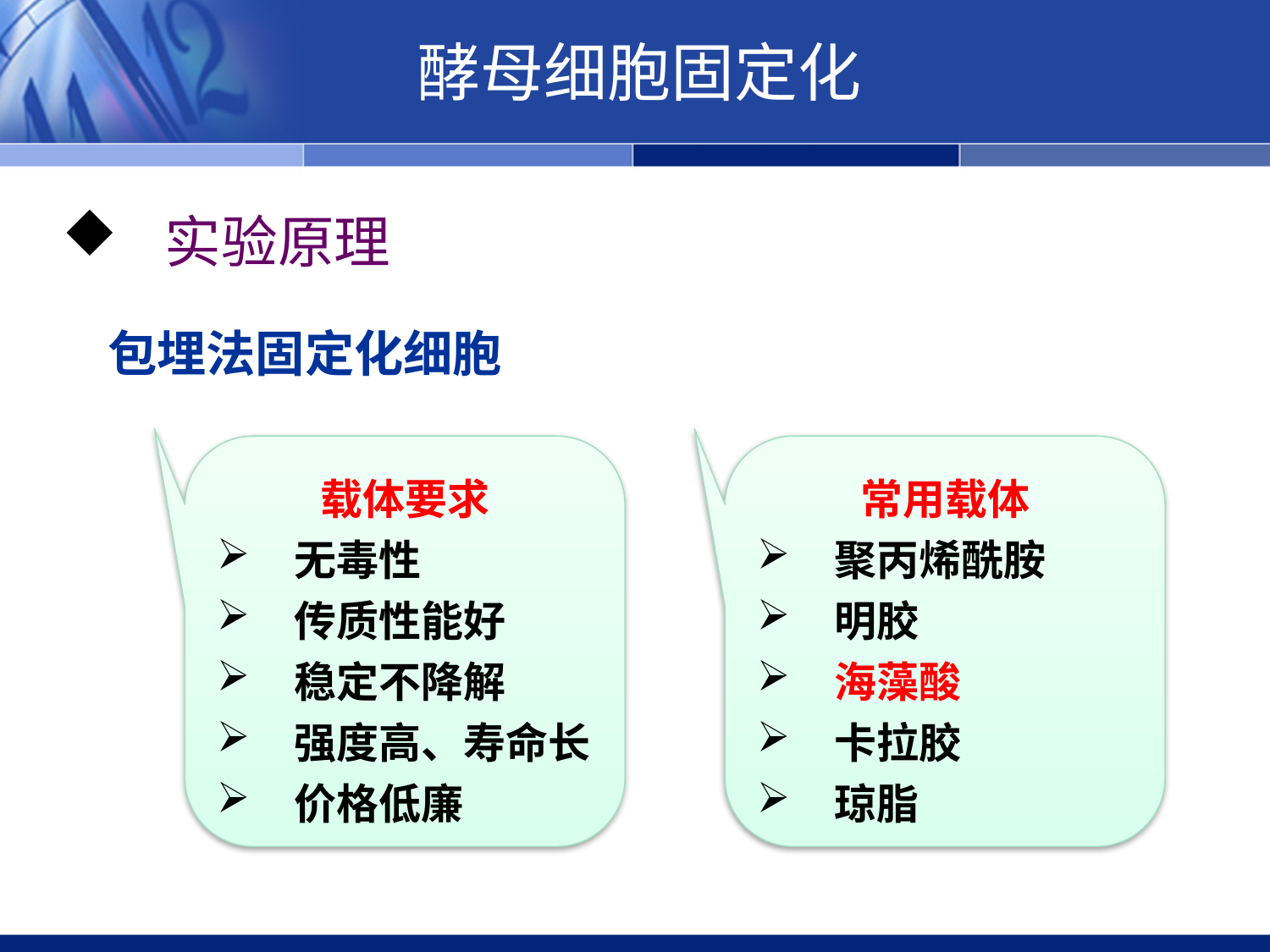

酵母细胞固定化
  实验原理
包埋法固定化细胞
载体要求
  无毒性
  传质性能好
  稳定不降解
  强度高、寿命长
  价格低廉

常用载体
  聚丙烯酰胺
  明胶
  海藻酸
  卡拉胶
  琼脂